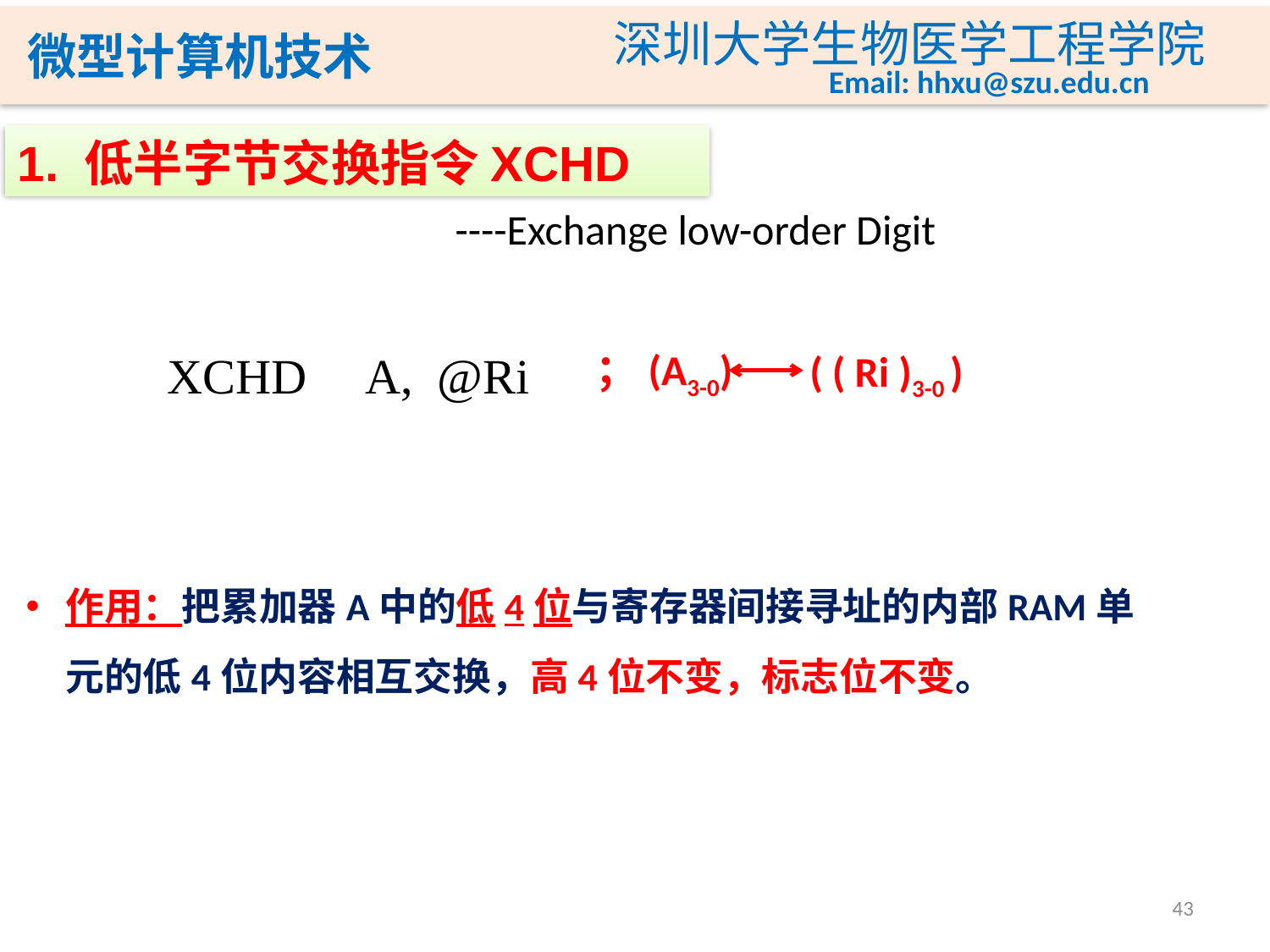

1. 低半字节交换指令XCHD
----Exchange low-order Digit
；(A3-0)
XCHD     A,  @Ri
( ( Ri )3-0 )
作用：把累加器A中的低4位与寄存器间接寻址的内部RAM单元的低4位内容相互交换，高4位不变，标志位不变。
43